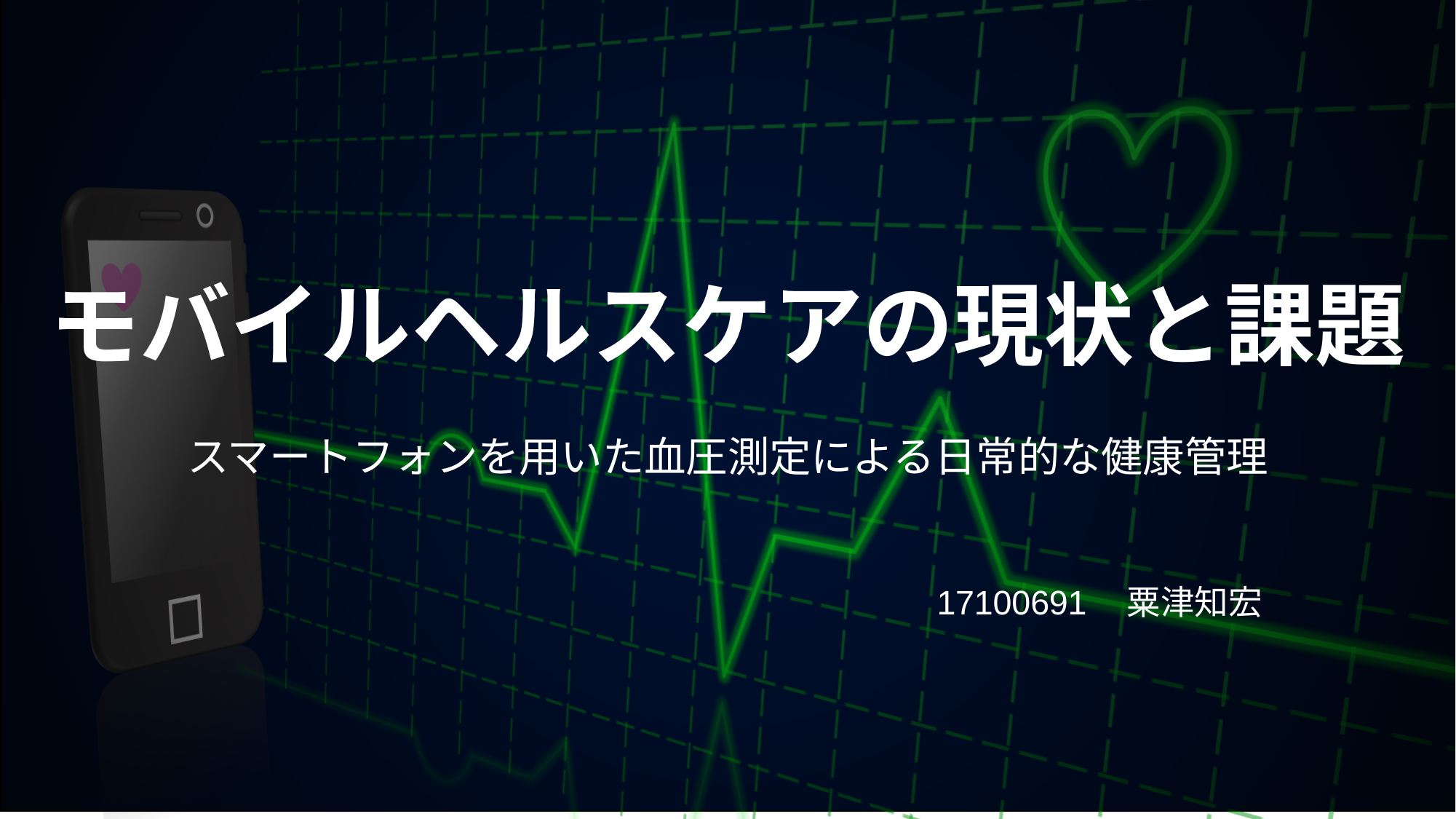

# モバイルヘルスケアの現状と課題 スマートフォンを用いた血圧測定による日常的な健康管理
17100691　粟津知宏